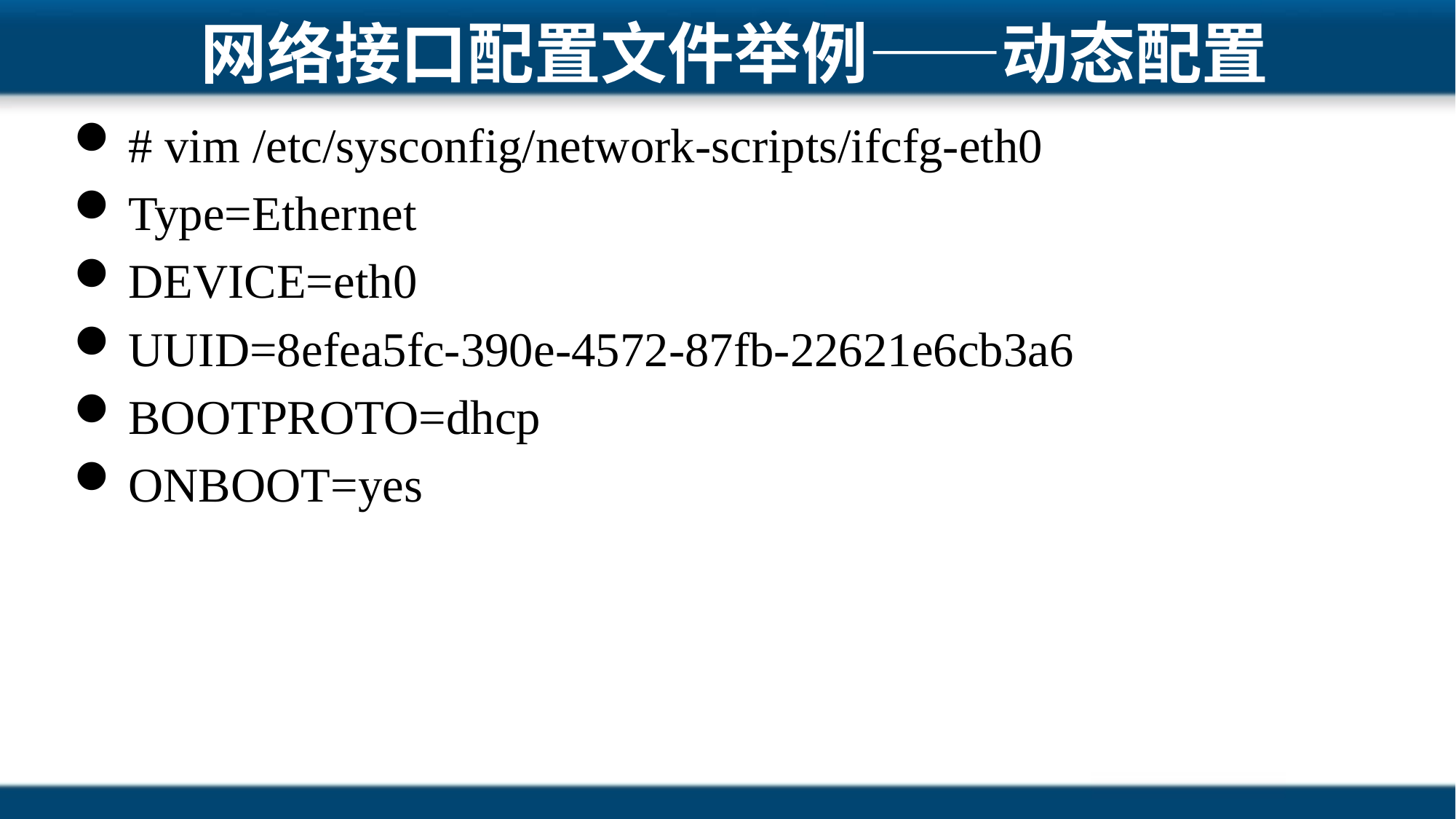

# 网络接口配置文件举例——动态配置
# vim /etc/sysconfig/network-scripts/ifcfg-eth0
Type=Ethernet
DEVICE=eth0
UUID=8efea5fc-390e-4572-87fb-22621e6cb3a6
BOOTPROTO=dhcp
ONBOOT=yes